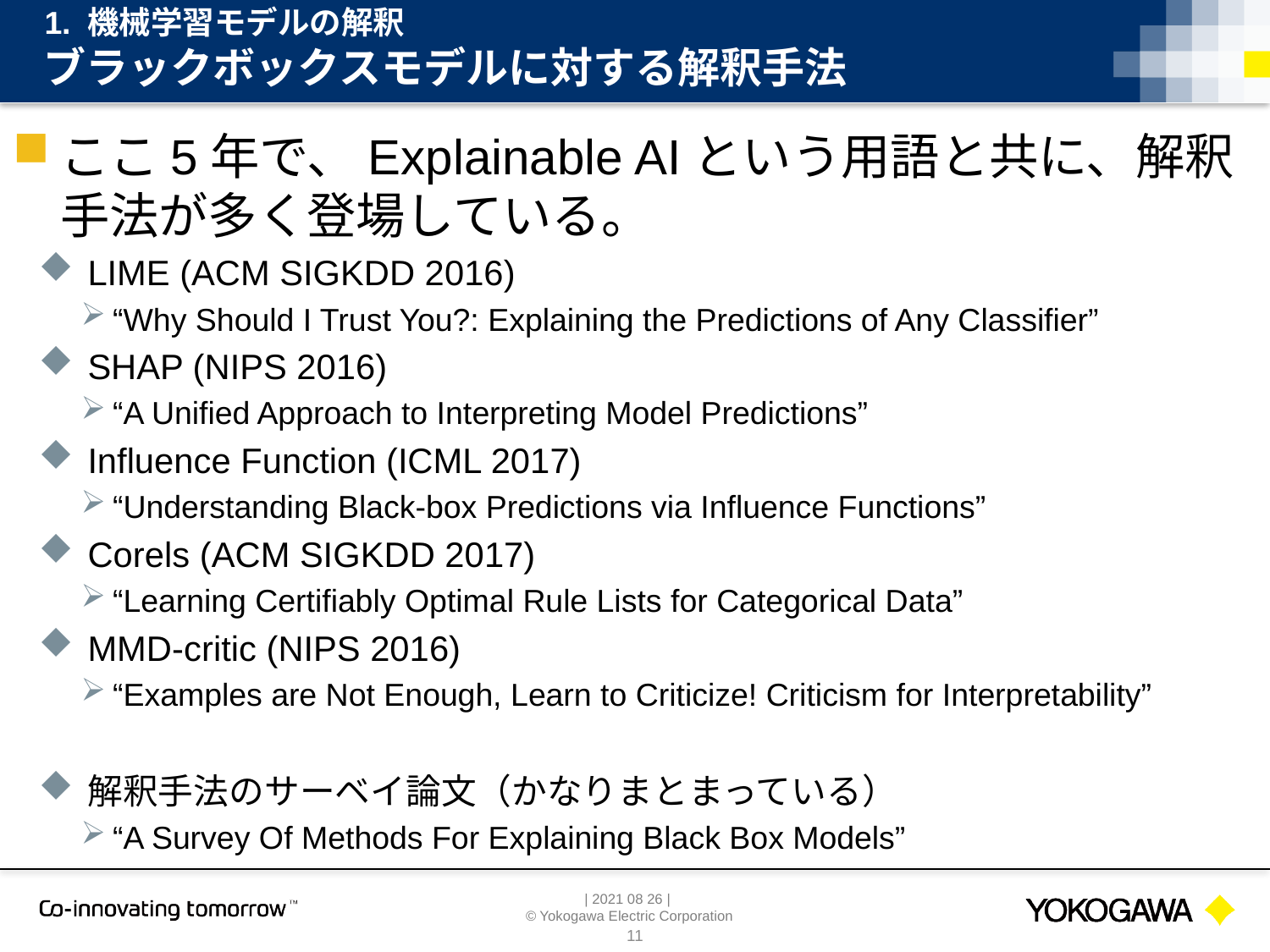

1. 機械学習モデルの解釈
# ブラックボックスモデルに対する解釈手法
ここ5年で、Explainable AIという用語と共に、解釈手法が多く登場している。
LIME (ACM SIGKDD 2016)
“Why Should I Trust You?: Explaining the Predictions of Any Classifier”
SHAP (NIPS 2016)
“A Unified Approach to Interpreting Model Predictions”
Influence Function (ICML 2017)
“Understanding Black-box Predictions via Influence Functions”
Corels (ACM SIGKDD 2017)
“Learning Certifiably Optimal Rule Lists for Categorical Data”
MMD-critic (NIPS 2016)
“Examples are Not Enough, Learn to Criticize! Criticism for Interpretability”

解釈手法のサーベイ論文（かなりまとまっている）
“A Survey Of Methods For Explaining Black Box Models”
11